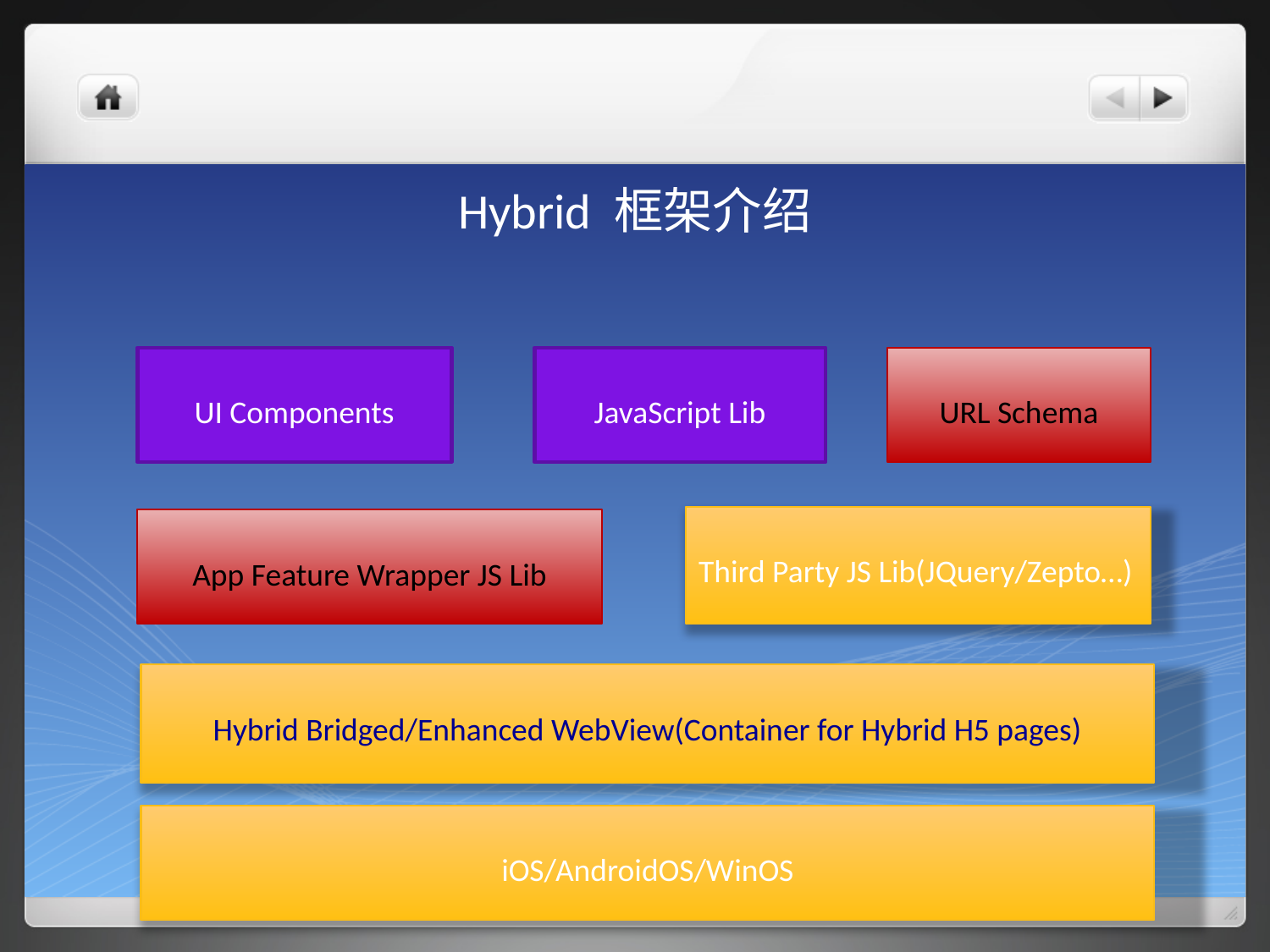

# Hybrid 框架介绍

UI Components

JavaScript Lib

URL Schema

Third Party JS Lib(JQuery/Zepto…)

App Feature Wrapper JS Lib

Hybrid Bridged/Enhanced WebView(Container for Hybrid H5 pages)

iOS/AndroidOS/WinOS